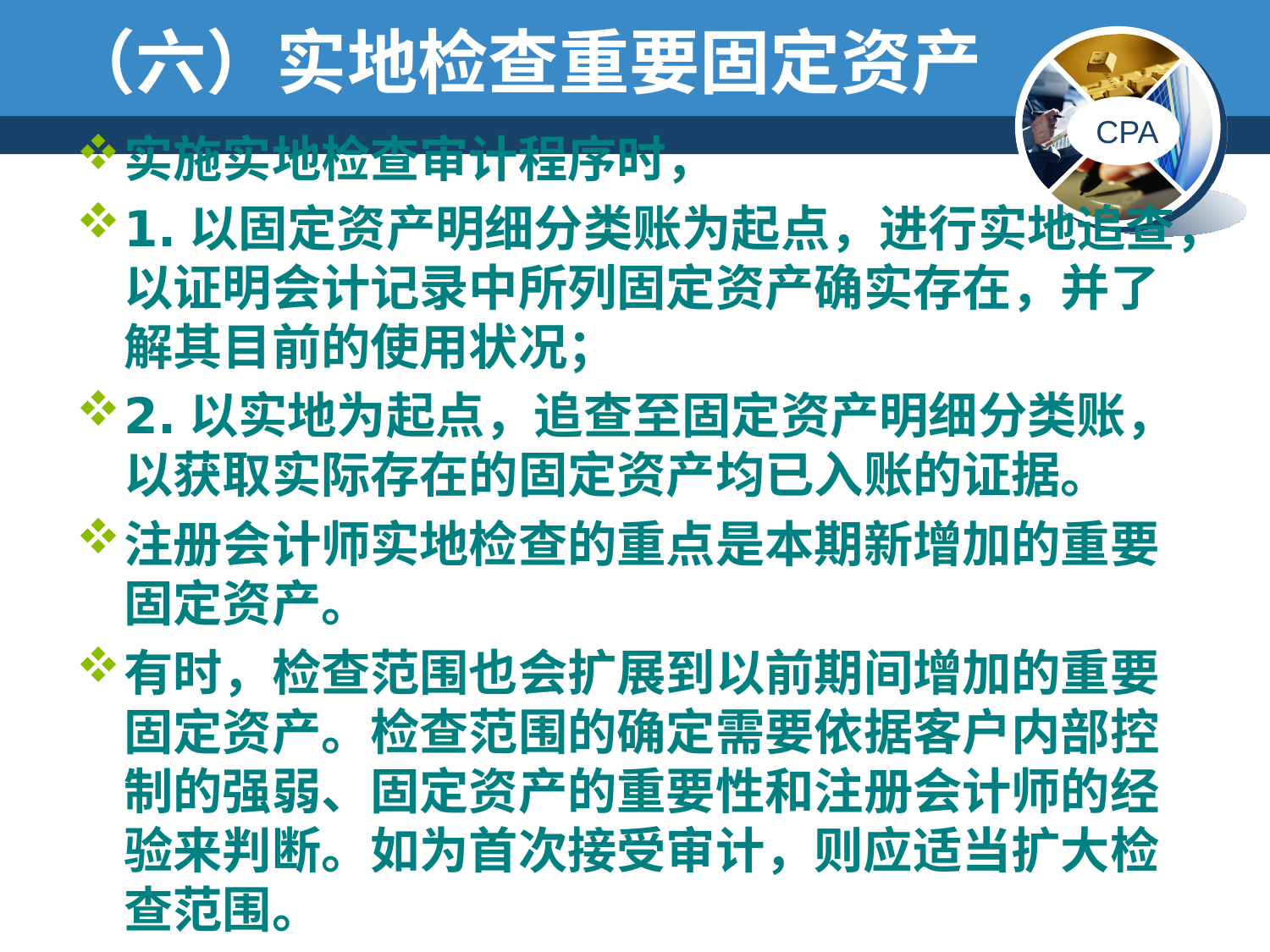

# （六）实地检查重要固定资产
实施实地检查审计程序时，
1.以固定资产明细分类账为起点，进行实地追查，以证明会计记录中所列固定资产确实存在，并了解其目前的使用状况；
2.以实地为起点，追查至固定资产明细分类账，以获取实际存在的固定资产均已入账的证据。
注册会计师实地检查的重点是本期新增加的重要固定资产。
有时，检查范围也会扩展到以前期间增加的重要固定资产。检查范围的确定需要依据客户内部控制的强弱、固定资产的重要性和注册会计师的经验来判断。如为首次接受审计，则应适当扩大检查范围。